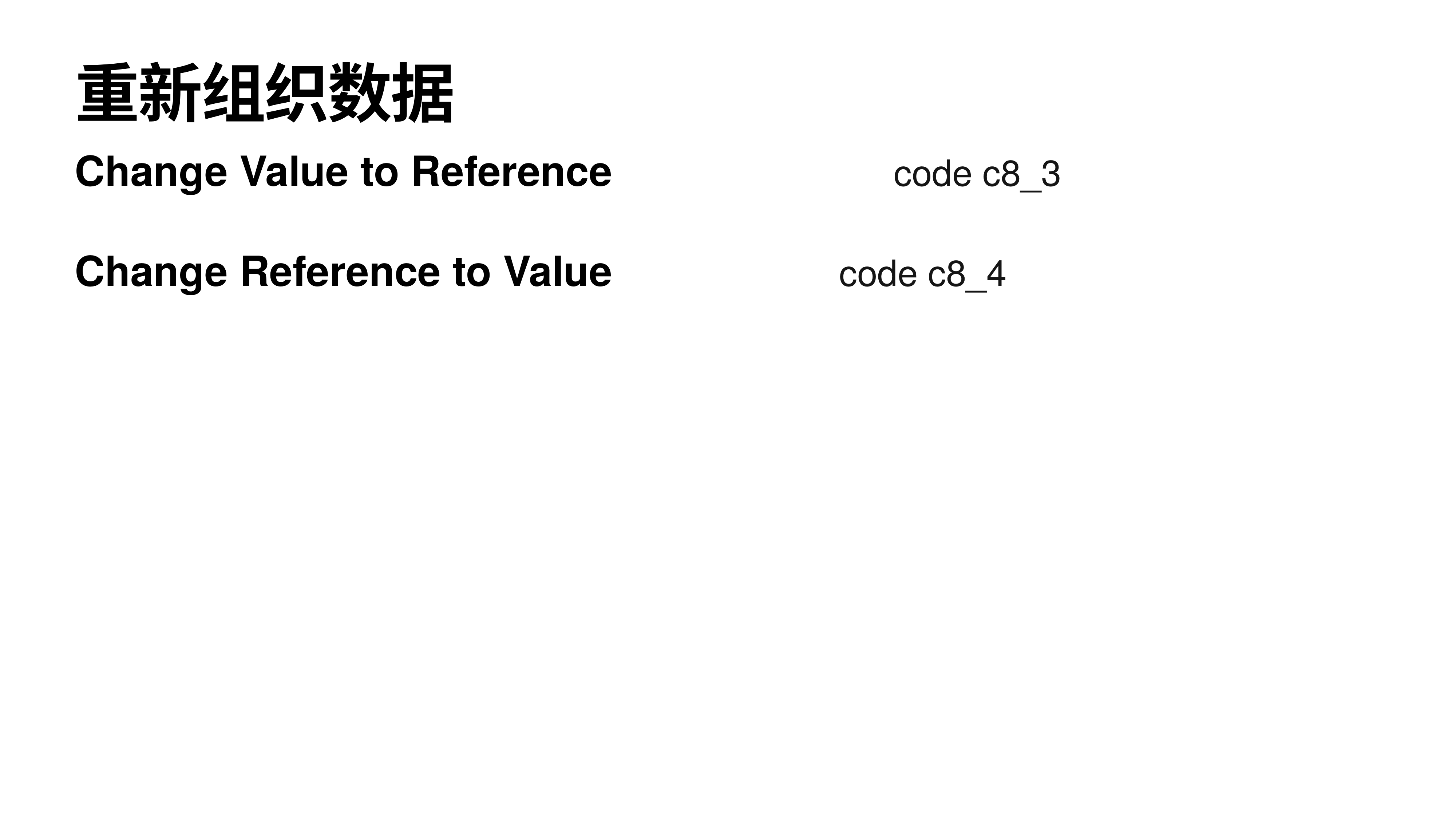

# 重新组织数据
Change Value to Reference      				code c8_3

Change Reference to Value					code c8_4